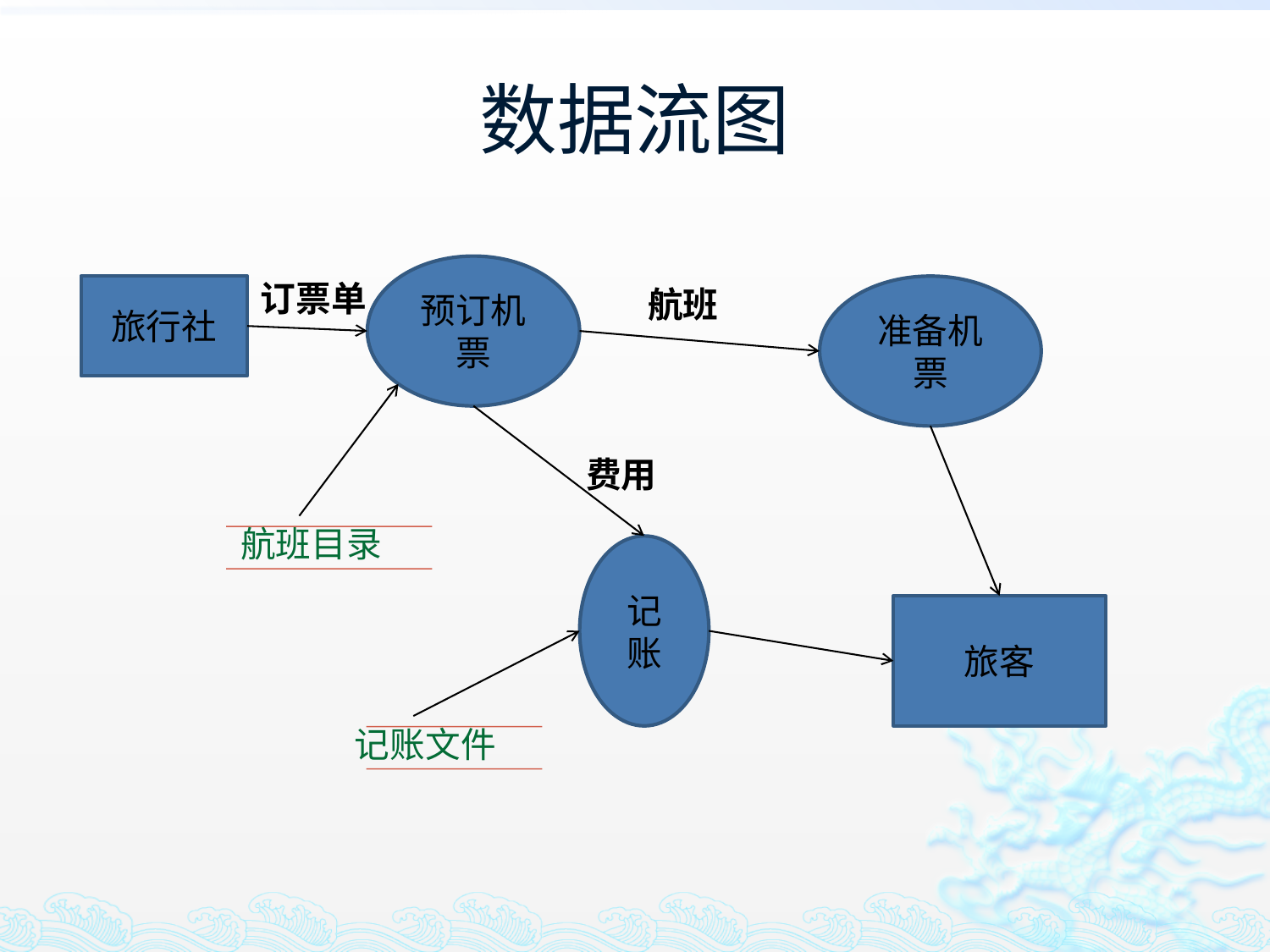

# 数据流图
预订机票
订票单
航班
准备机票
旅行社
费用
  航班目录

记账
旅客
  记账文件